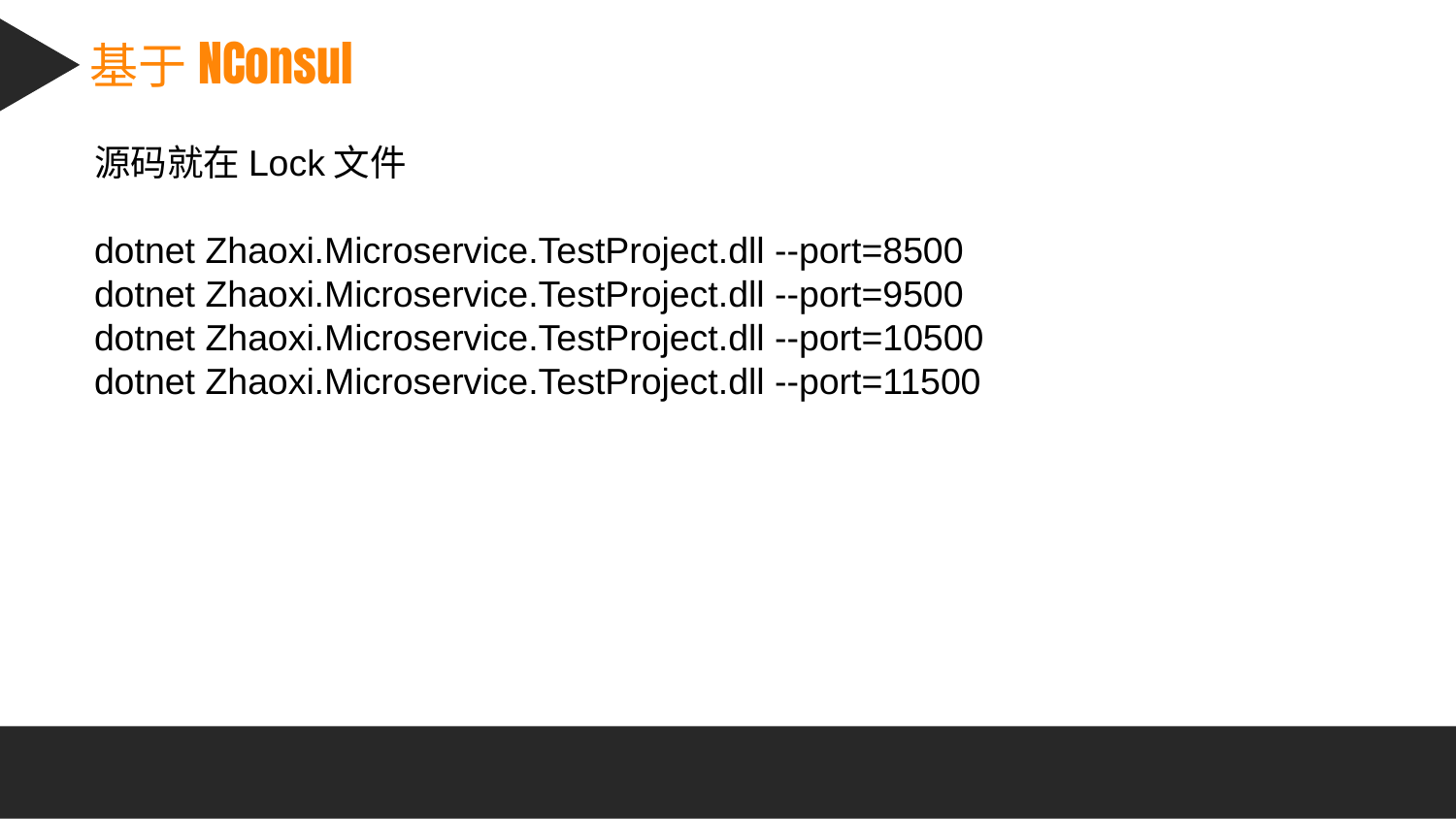

基于NConsul
源码就在Lock文件

dotnet Zhaoxi.Microservice.TestProject.dll --port=8500
dotnet Zhaoxi.Microservice.TestProject.dll --port=9500
dotnet Zhaoxi.Microservice.TestProject.dll --port=10500
dotnet Zhaoxi.Microservice.TestProject.dll --port=11500